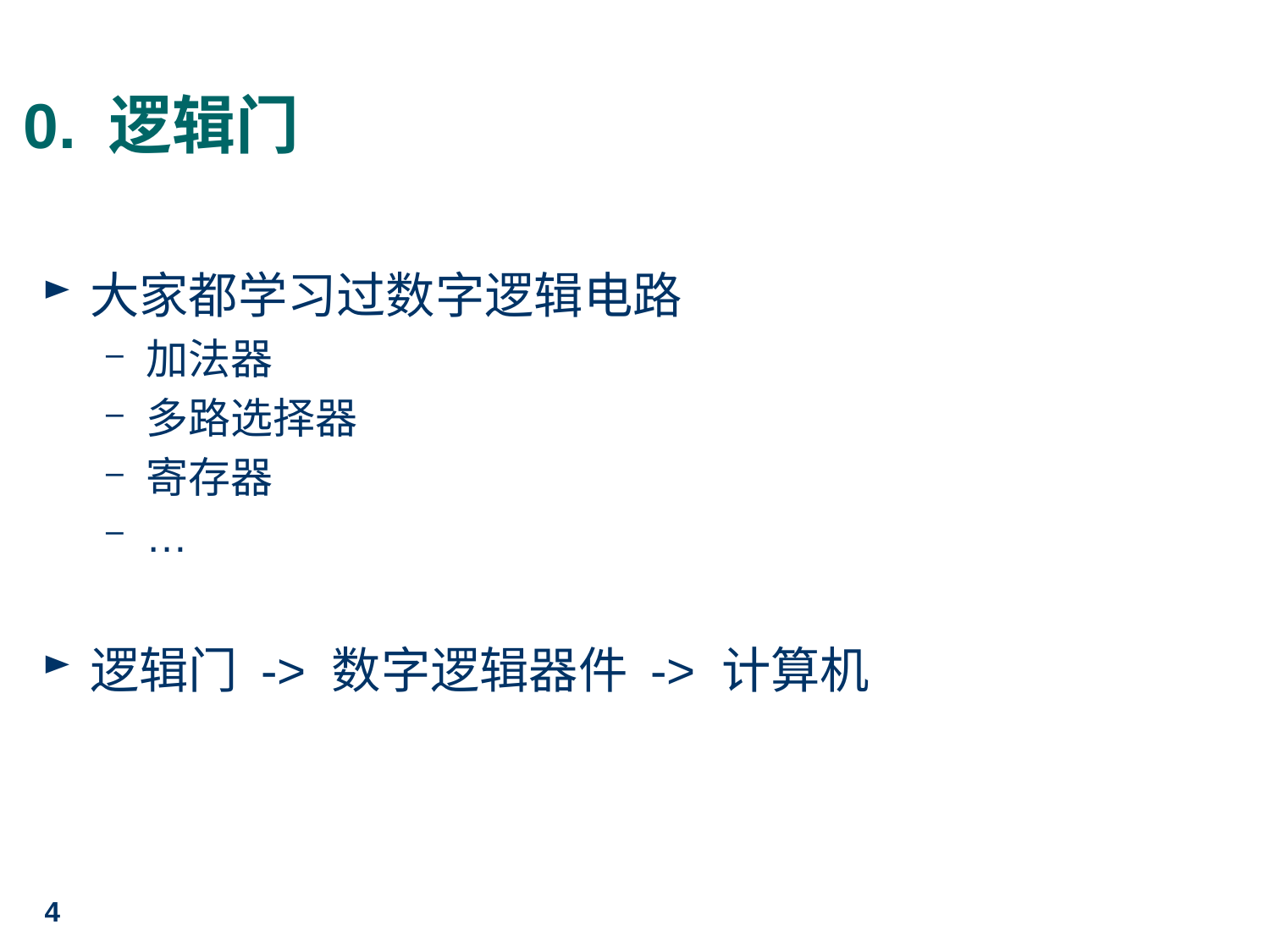

# 0. 逻辑门
大家都学习过数字逻辑电路
加法器
多路选择器
寄存器
…

逻辑门 -> 数字逻辑器件 -> 计算机

4